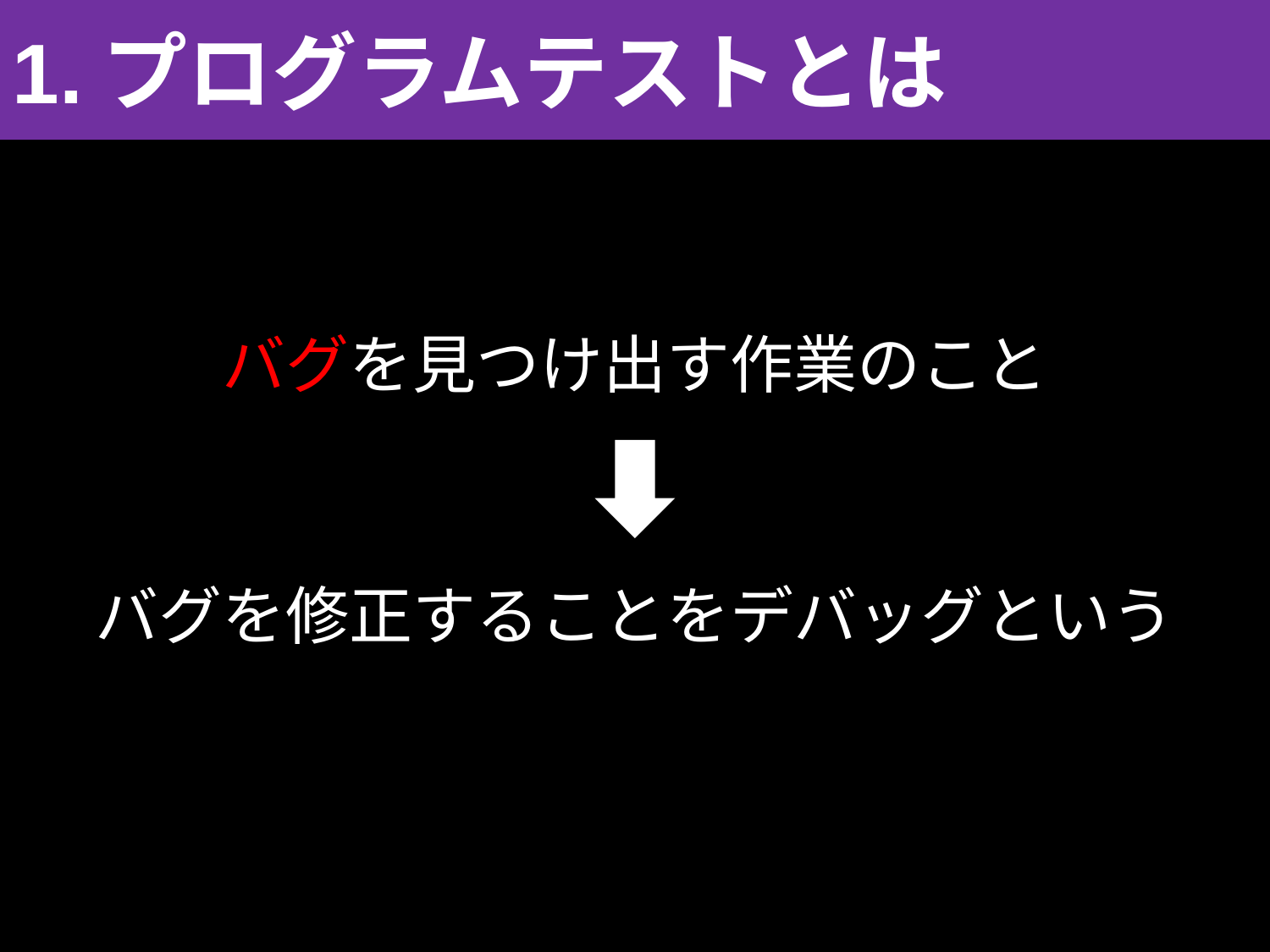

1.プログラムテストとは
バグを見つけ出す作業のこと

バグを修正することをデバッグという